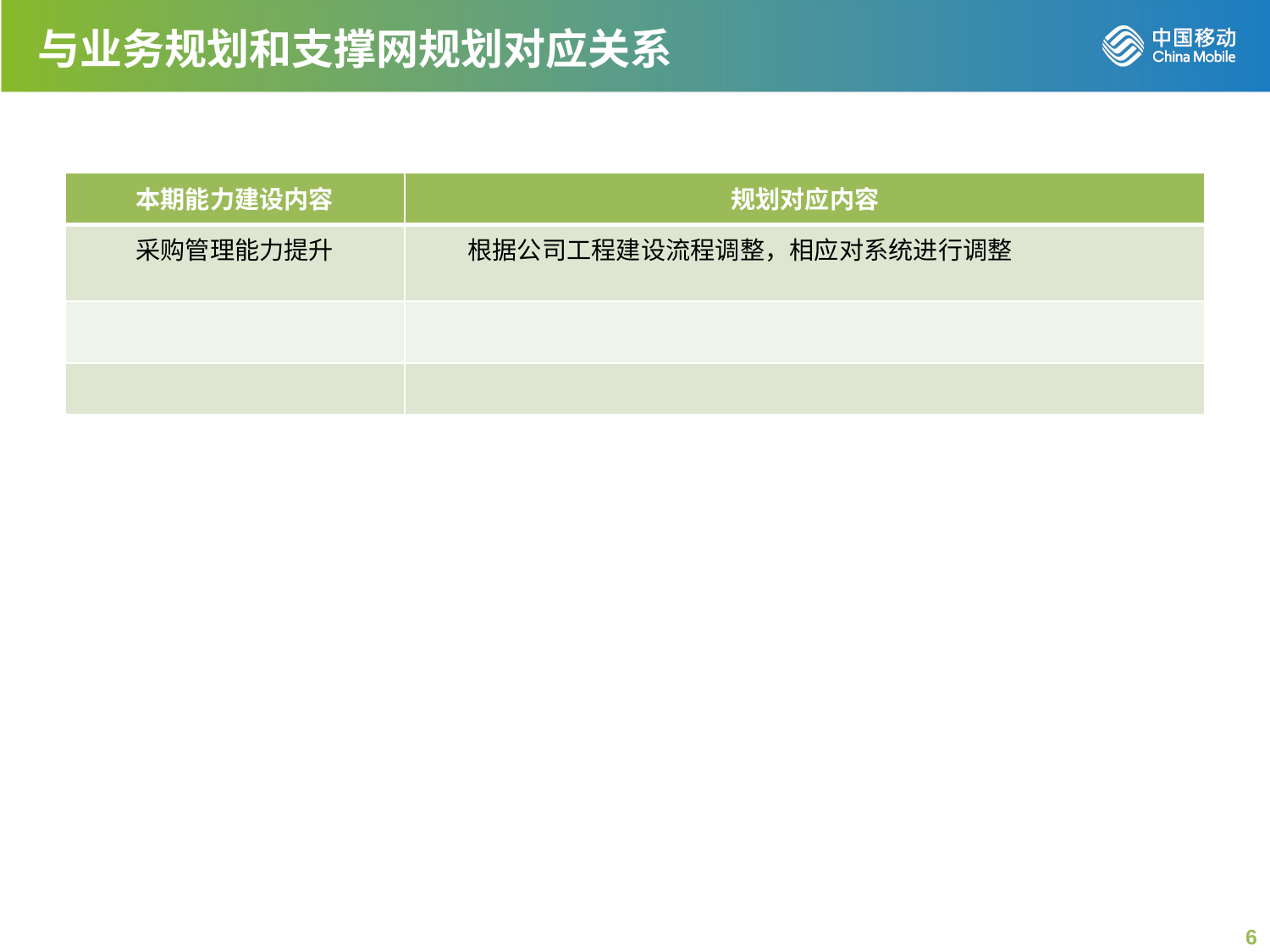

与业务规划和支撑网规划对应关系
| 本期能力建设内容 | 规划对应内容 |
| --- | --- |
| 采购管理能力提升 | 根据公司工程建设流程调整，相应对系统进行调整 |
|  |  |
|  |  |